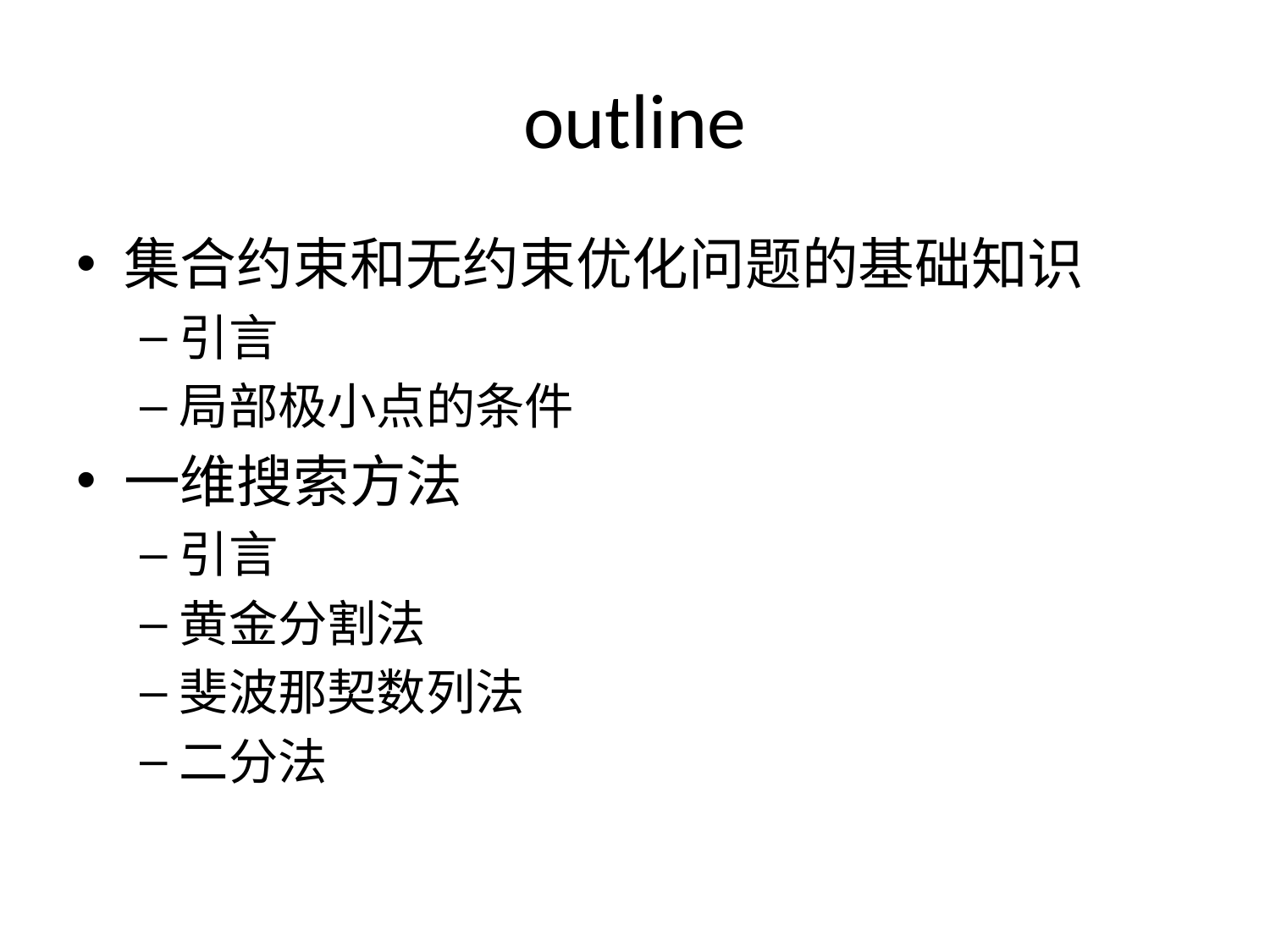

# outline
集合约束和无约束优化问题的基础知识
引言
局部极小点的条件
一维搜索方法
引言
黄金分割法
斐波那契数列法
二分法